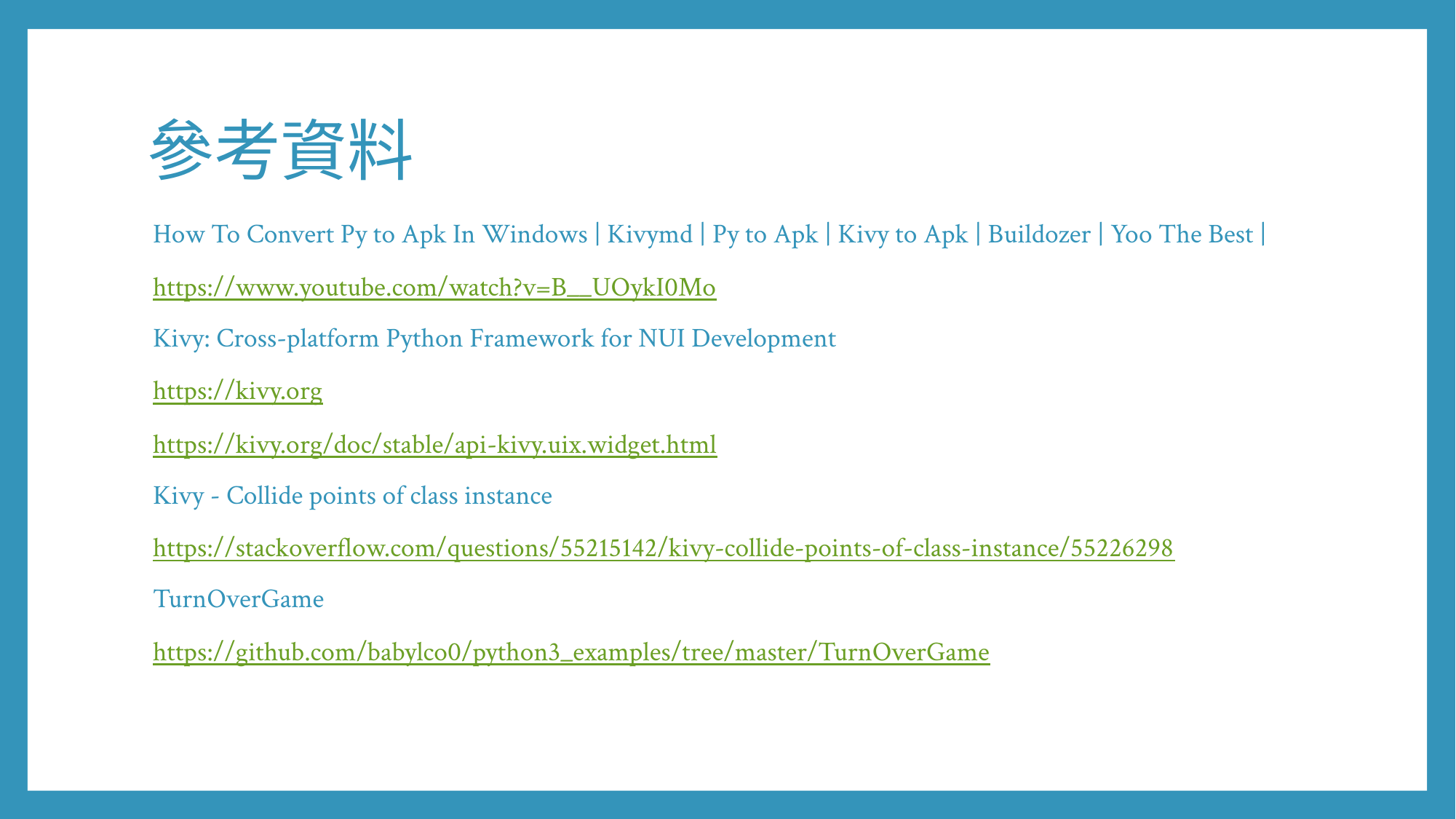

# 參考資料
How To Convert Py to Apk In Windows | Kivymd | Py to Apk | Kivy to Apk | Buildozer | Yoo The Best |
https://www.youtube.com/watch?v=B__UOykI0Mo
Kivy: Cross-platform Python Framework for NUI Development
https://kivy.org
https://kivy.org/doc/stable/api-kivy.uix.widget.html
Kivy - Collide points of class instance
https://stackoverflow.com/questions/55215142/kivy-collide-points-of-class-instance/55226298
TurnOverGame
https://github.com/babylco0/python3_examples/tree/master/TurnOverGame